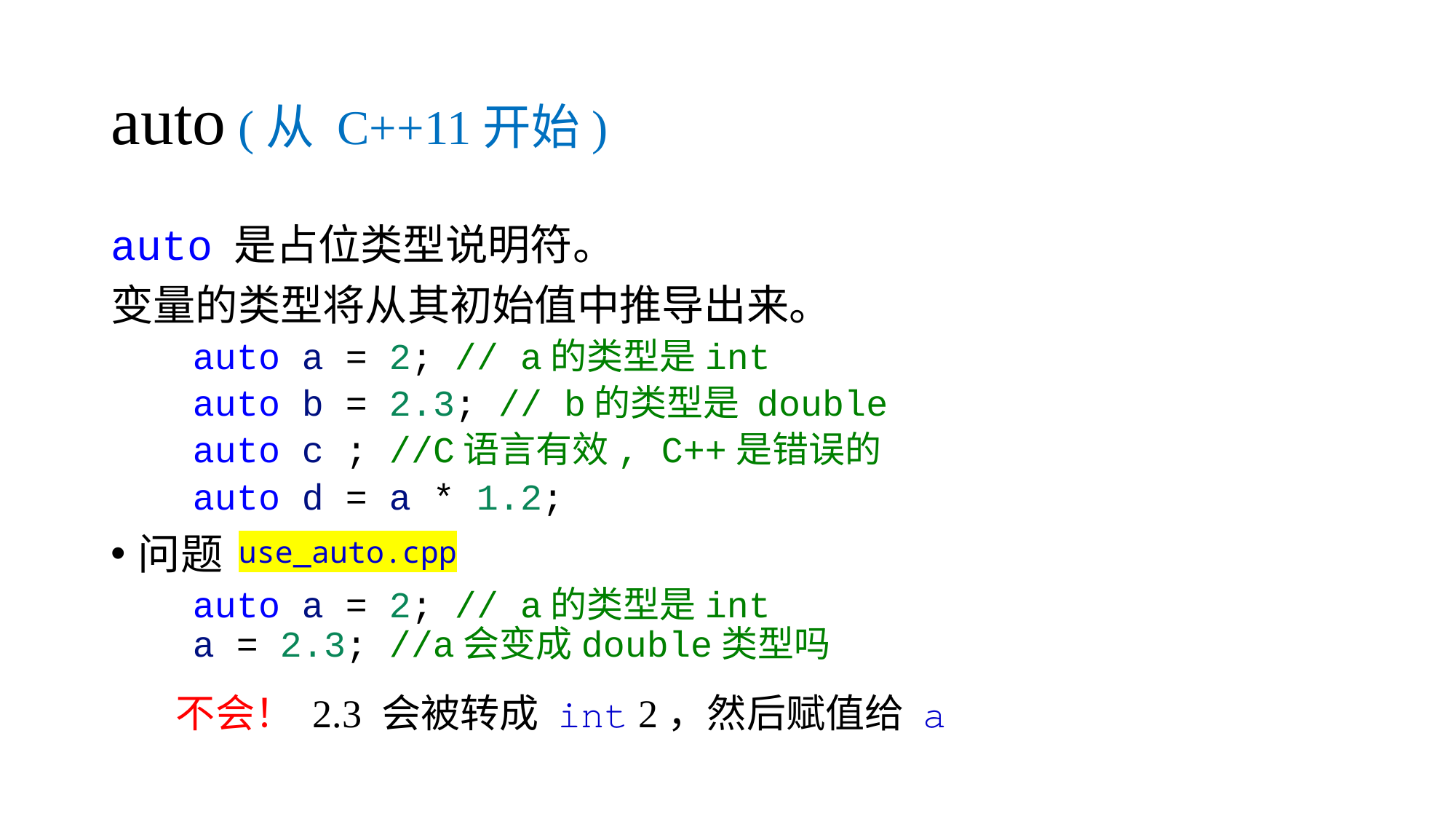

# auto (从 C++11开始)
auto 是占位类型说明符。
变量的类型将从其初始值中推导出来。
auto a = 2; // a的类型是int
auto b = 2.3; // b的类型是 double
auto c ; //C语言有效, C++是错误的
auto d = a * 1.2;
问题:
auto a = 2; // a的类型是int
a = 2.3; //a会变成double类型吗

use_auto.cpp
不会！ 2.3 会被转成 int 2，然后赋值给 a